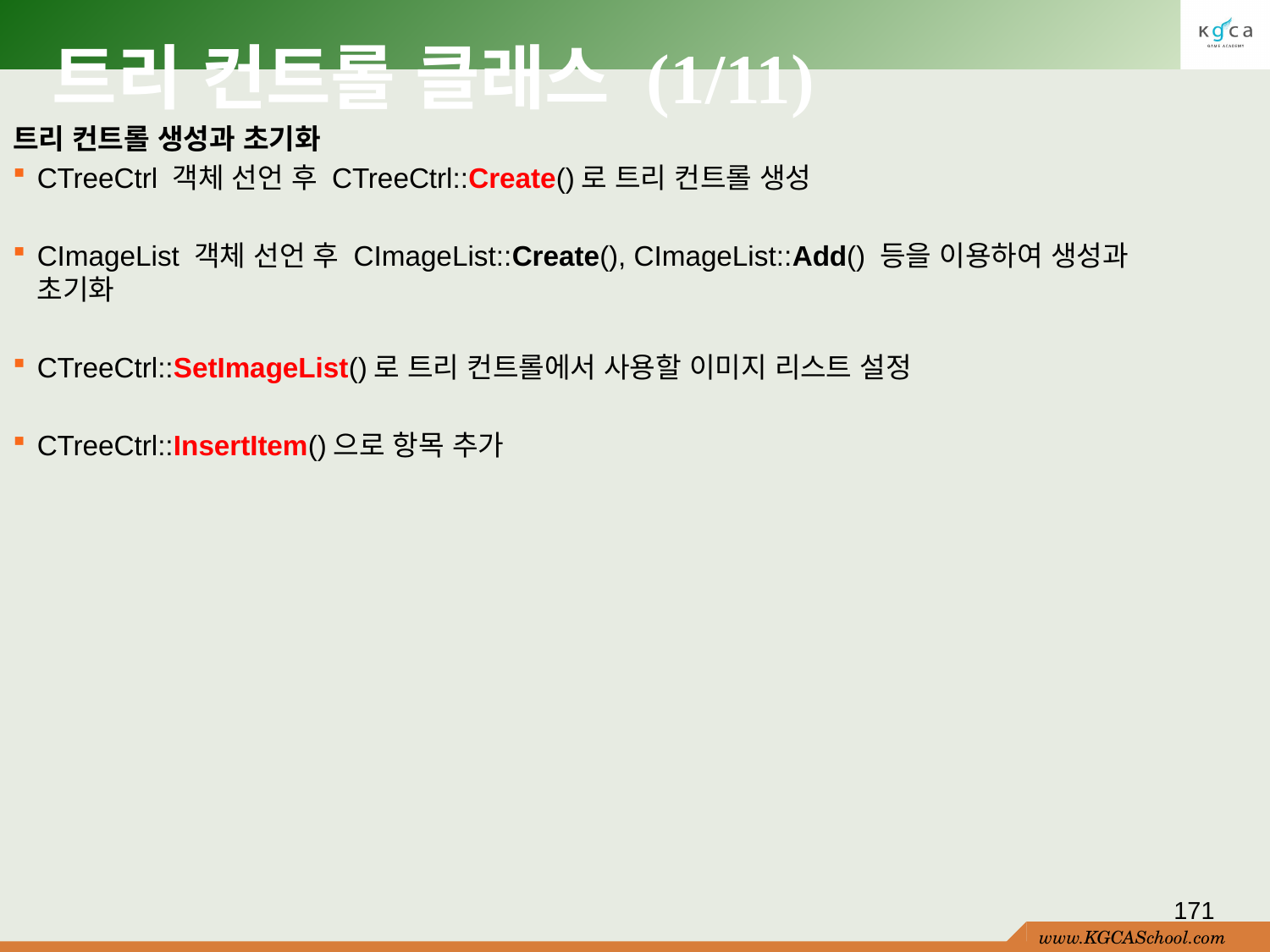

# 트리 컨트롤 클래스 (1/11)
트리 컨트롤 생성과 초기화
CTreeCtrl 객체 선언 후 CTreeCtrl::Create()로 트리 컨트롤 생성

CImageList 객체 선언 후 CImageList::Create(), CImageList::Add() 등을 이용하여 생성과 초기화

CTreeCtrl::SetImageList()로 트리 컨트롤에서 사용할 이미지 리스트 설정

CTreeCtrl::InsertItem()으로 항목 추가
171